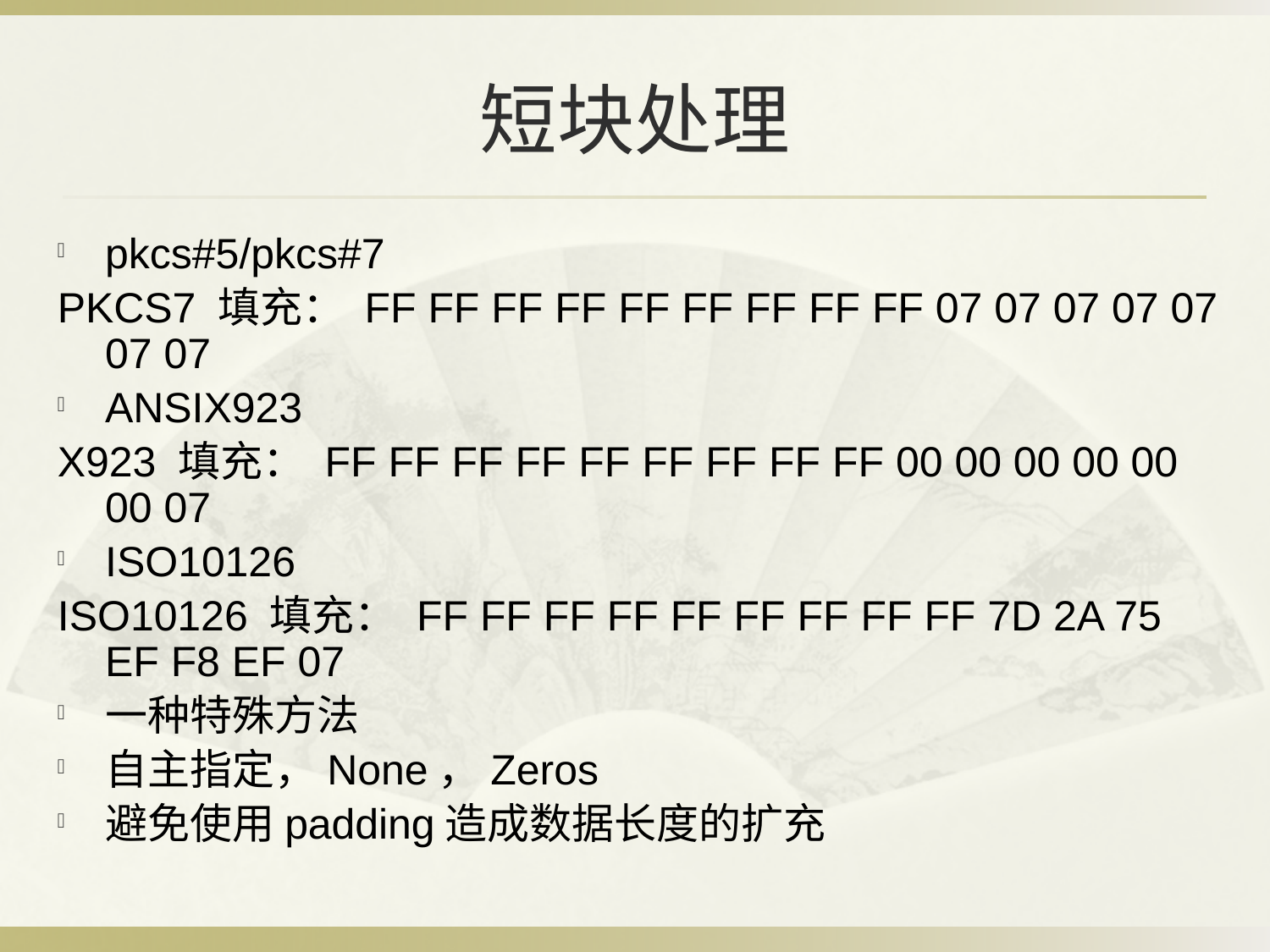

# 短块处理
pkcs#5/pkcs#7
PKCS7 填充： FF FF FF FF FF FF FF FF FF 07 07 07 07 07 07 07
ANSIX923
X923 填充： FF FF FF FF FF FF FF FF FF 00 00 00 00 00 00 07
ISO10126
ISO10126 填充： FF FF FF FF FF FF FF FF FF 7D 2A 75 EF F8 EF 07
一种特殊方法
自主指定，None，Zeros
避免使用padding造成数据长度的扩充